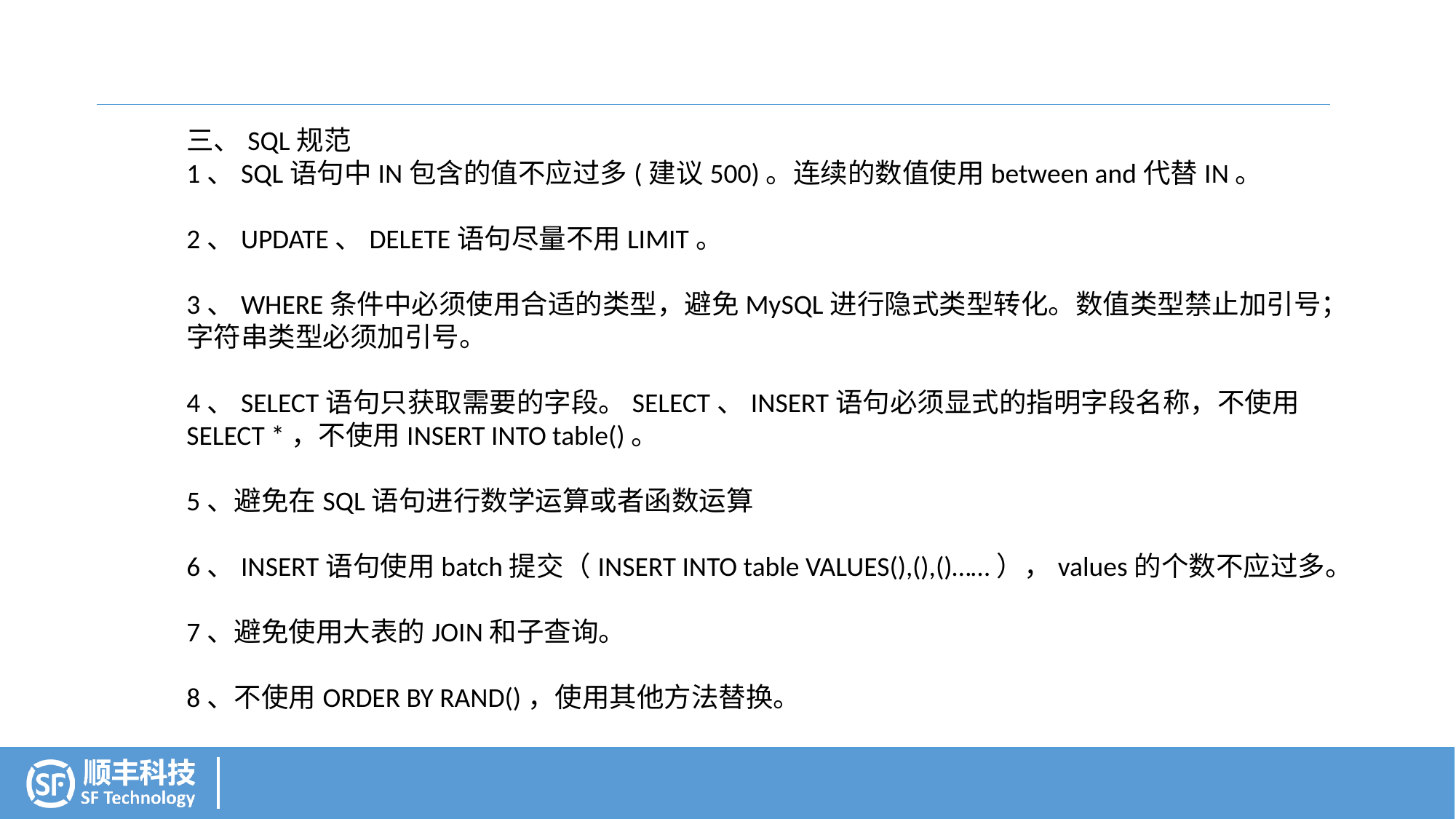

三、SQL规范
1、SQL语句中IN包含的值不应过多(建议500)。连续的数值使用between and代替IN。

2、UPDATE、DELETE语句尽量不用LIMIT。

3、WHERE条件中必须使用合适的类型，避免MySQL进行隐式类型转化。数值类型禁止加引号；字符串类型必须加引号。

4、SELECT语句只获取需要的字段。SELECT、INSERT语句必须显式的指明字段名称，不使用  SELECT *，不使用INSERT INTO table()。

5、避免在SQL语句进行数学运算或者函数运算

6、INSERT语句使用batch提交（INSERT INTO table VALUES(),(),()……），values的个数不应过多。

7、避免使用大表的JOIN和子查询。

8、不使用ORDER BY RAND()，使用其他方法替换。